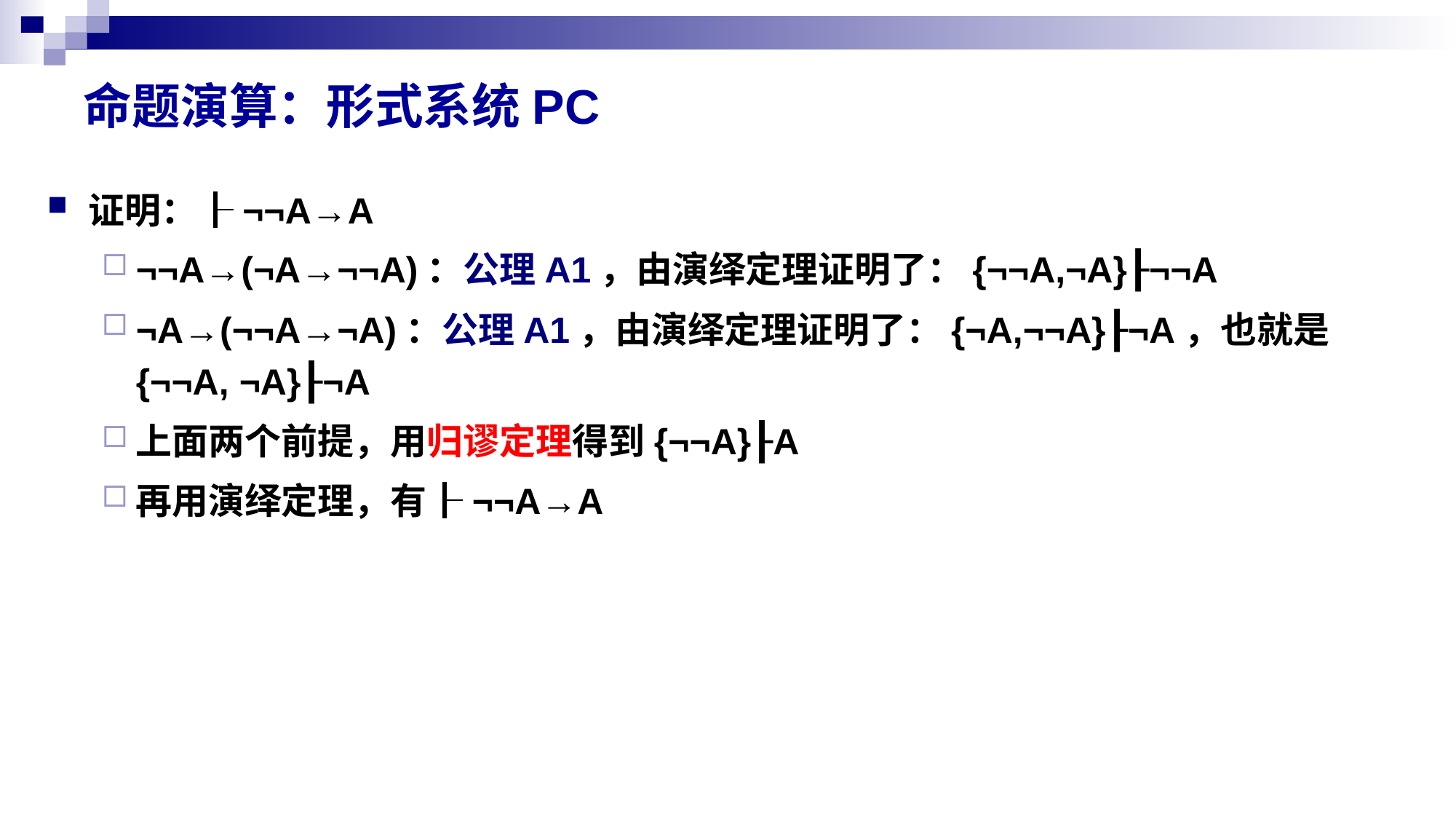

# 命题演算：形式系统PC
证明：┠¬¬A→A
¬¬A→(¬A→¬¬A)：公理A1，由演绎定理证明了：{¬¬A,¬A}┠¬¬A
¬A→(¬¬A→¬A)：公理A1，由演绎定理证明了：{¬A,¬¬A}┠¬A，也就是{¬¬A, ¬A}┠¬A
上面两个前提，用归谬定理得到{¬¬A}┠A
再用演绎定理，有┠¬¬A→A